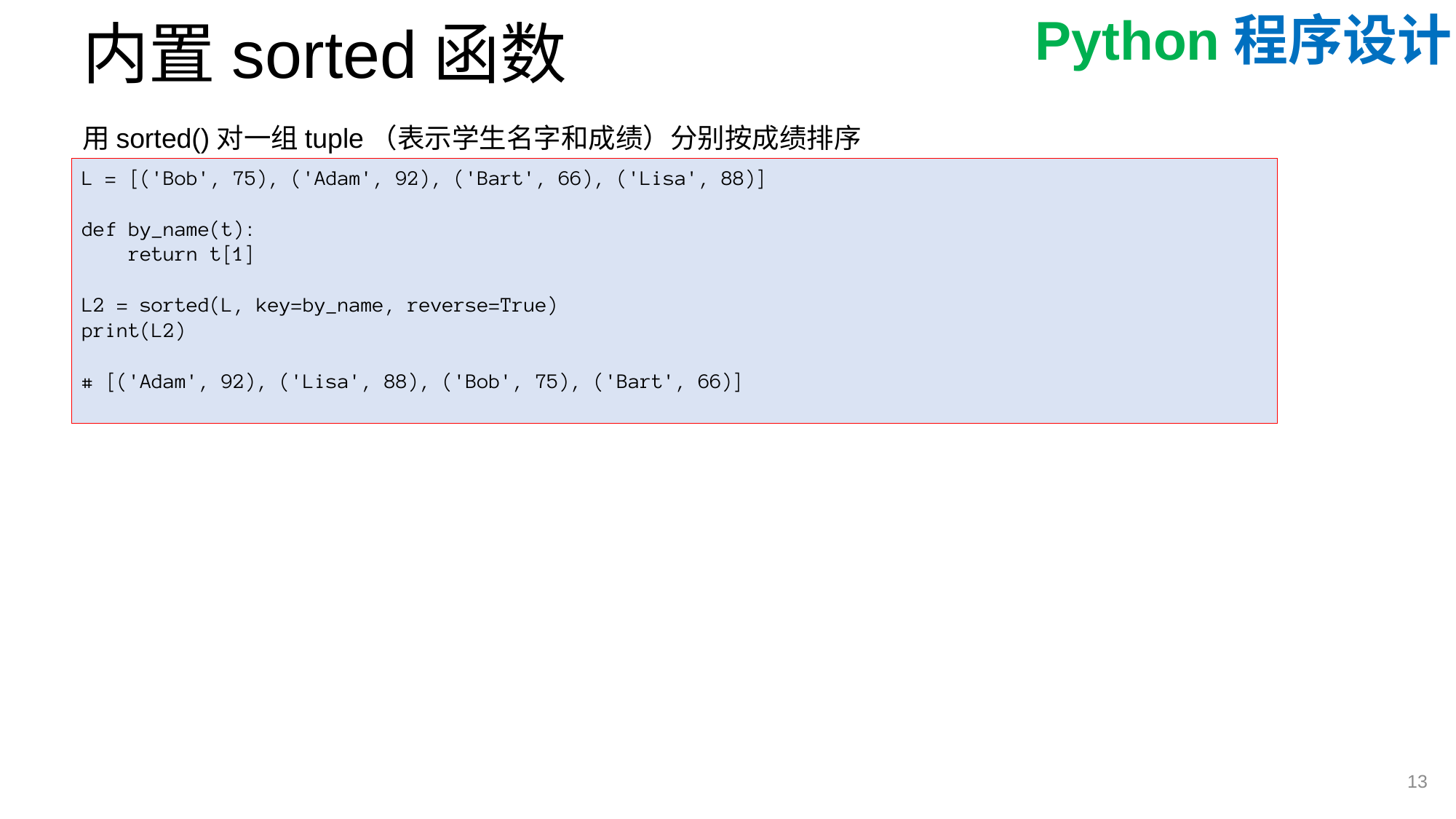

# 内置sorted函数
用sorted()对一组tuple（表示学生名字和成绩）分别按成绩排序
L = [('Bob', 75), ('Adam', 92), ('Bart', 66), ('Lisa', 88)]

def by_name(t):
    return t[1]

L2 = sorted(L, key=by_name, reverse=True)
print(L2)

# [('Adam', 92), ('Lisa', 88), ('Bob', 75), ('Bart', 66)]

13